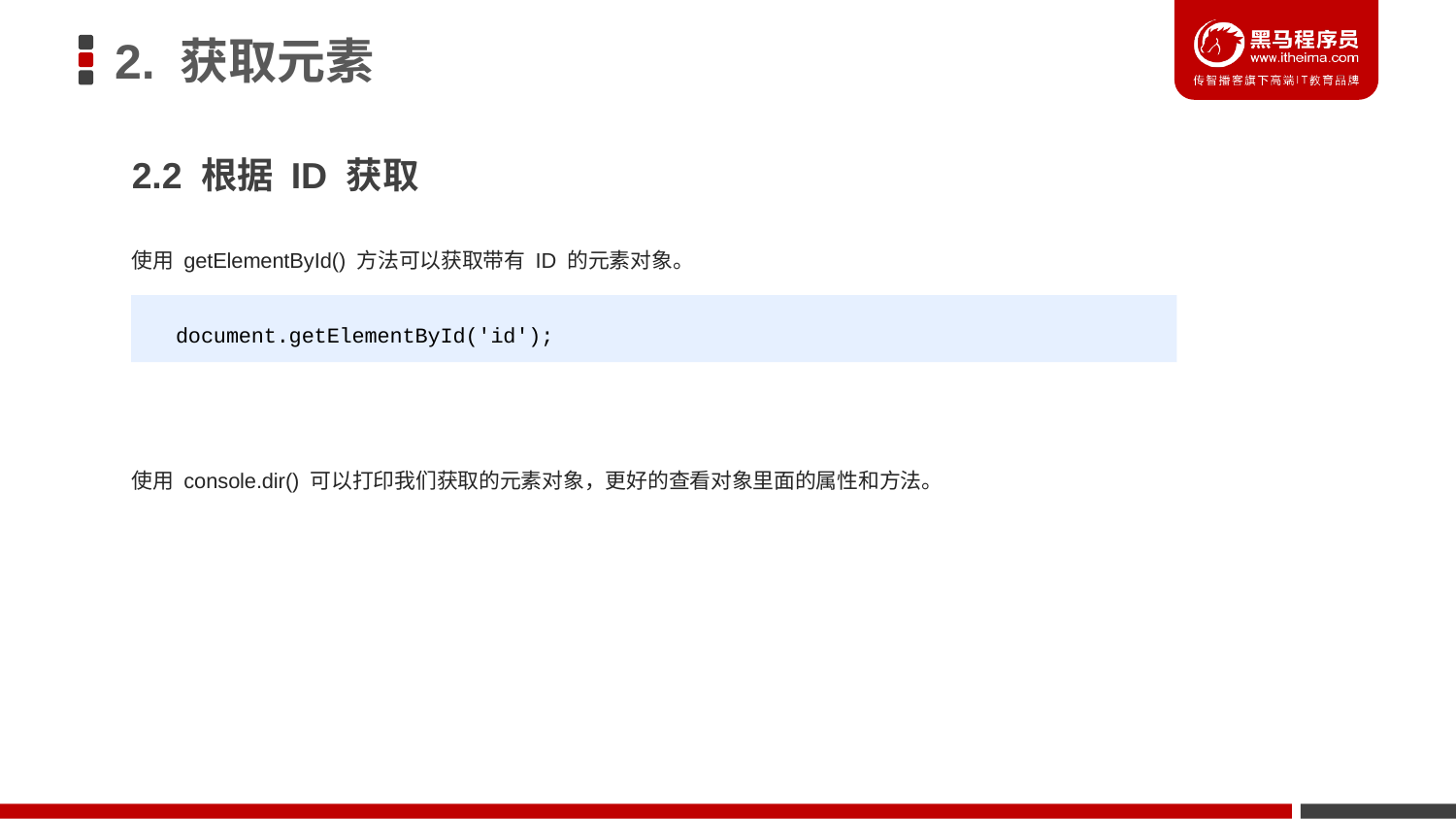

# 2. 获取元素
2.2 根据 ID 获取
使用 getElementById() 方法可以获取带有 ID 的元素对象。
 document.getElementById('id');
使用 console.dir() 可以打印我们获取的元素对象，更好的查看对象里面的属性和方法。